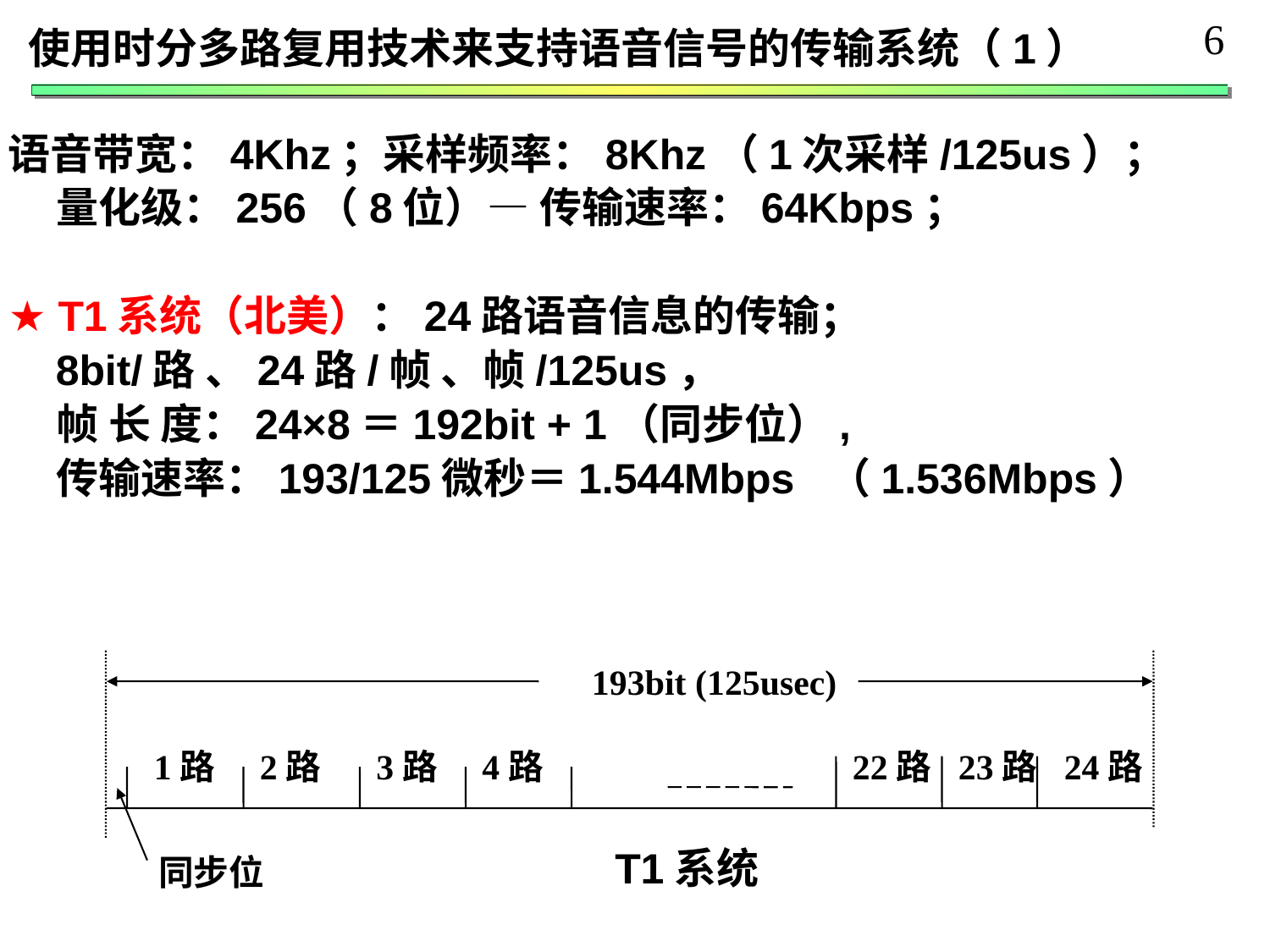

6
使用时分多路复用技术来支持语音信号的传输系统（1）

语音带宽：4Khz；采样频率：8Khz（1次采样/125us）；
    量化级：256（8位）— 传输速率：64Kbps；

★ T1系统（北美）：24路语音信息的传输；
    8bit/路 、24路/帧 、帧/125us，
    帧 长 度：24×8＝192bit + 1（同步位）,
    传输速率：193/125微秒＝1.544Mbps  （1.536Mbps）

193bit (125usec)

1路
2路
3路
4路
22路
23路
24路

同步位
T1系统